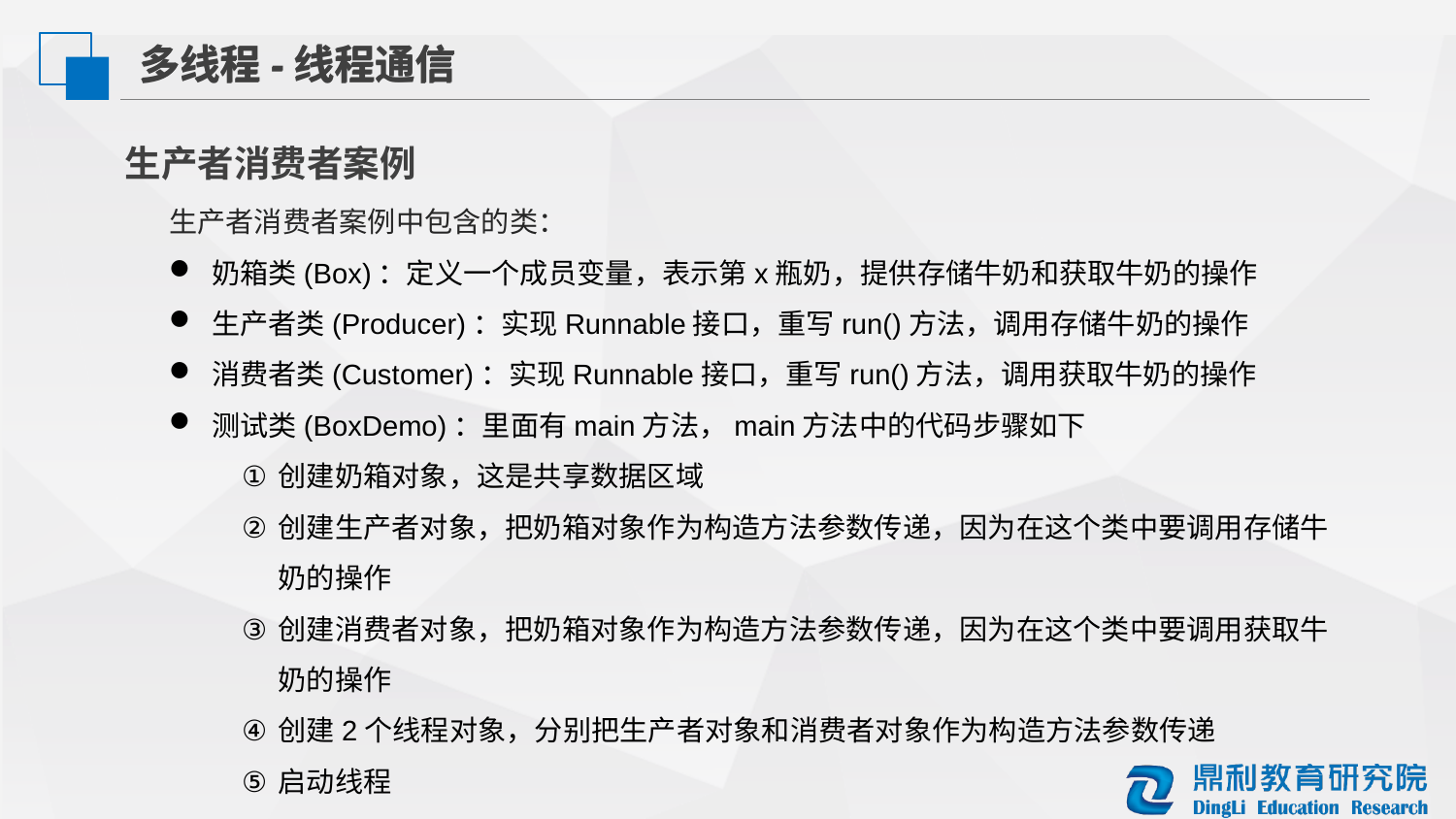

多线程-线程通信
多线程-线程通信
生产者消费者案例
生产者消费者案例中包含的类：
奶箱类(Box)：定义一个成员变量，表示第x瓶奶，提供存储牛奶和获取牛奶的操作
生产者类(Producer)：实现Runnable接口，重写run()方法，调用存储牛奶的操作
消费者类(Customer)：实现Runnable接口，重写run()方法，调用获取牛奶的操作
测试类(BoxDemo)：里面有main方法，main方法中的代码步骤如下
创建奶箱对象，这是共享数据区域
创建生产者对象，把奶箱对象作为构造方法参数传递，因为在这个类中要调用存储牛奶的操作
创建消费者对象，把奶箱对象作为构造方法参数传递，因为在这个类中要调用获取牛奶的操作
创建2个线程对象，分别把生产者对象和消费者对象作为构造方法参数传递
启动线程